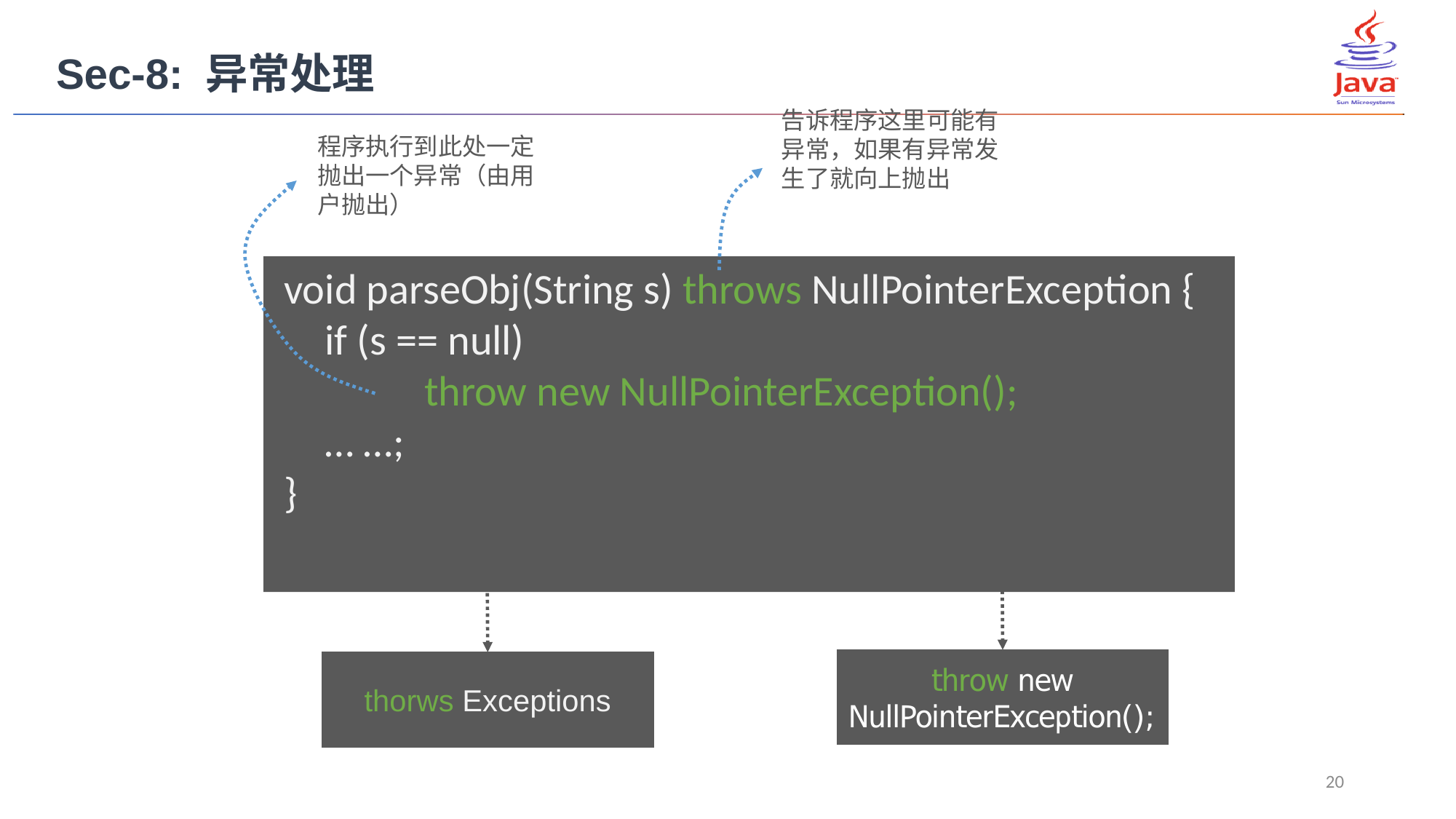

Sec-8: 异常处理
告诉程序这里可能有异常，如果有异常发生了就向上抛出
程序执行到此处一定抛出一个异常（由用户抛出）

异常的抛出
 void parseObj(String s) throws NullPointerException {
   	 if (s == null)
   	 	throw new NullPointerException();
   	 … …;
 }
主动抛出
自动抛出
throw new NullPointerException();
thorws Exceptions
20